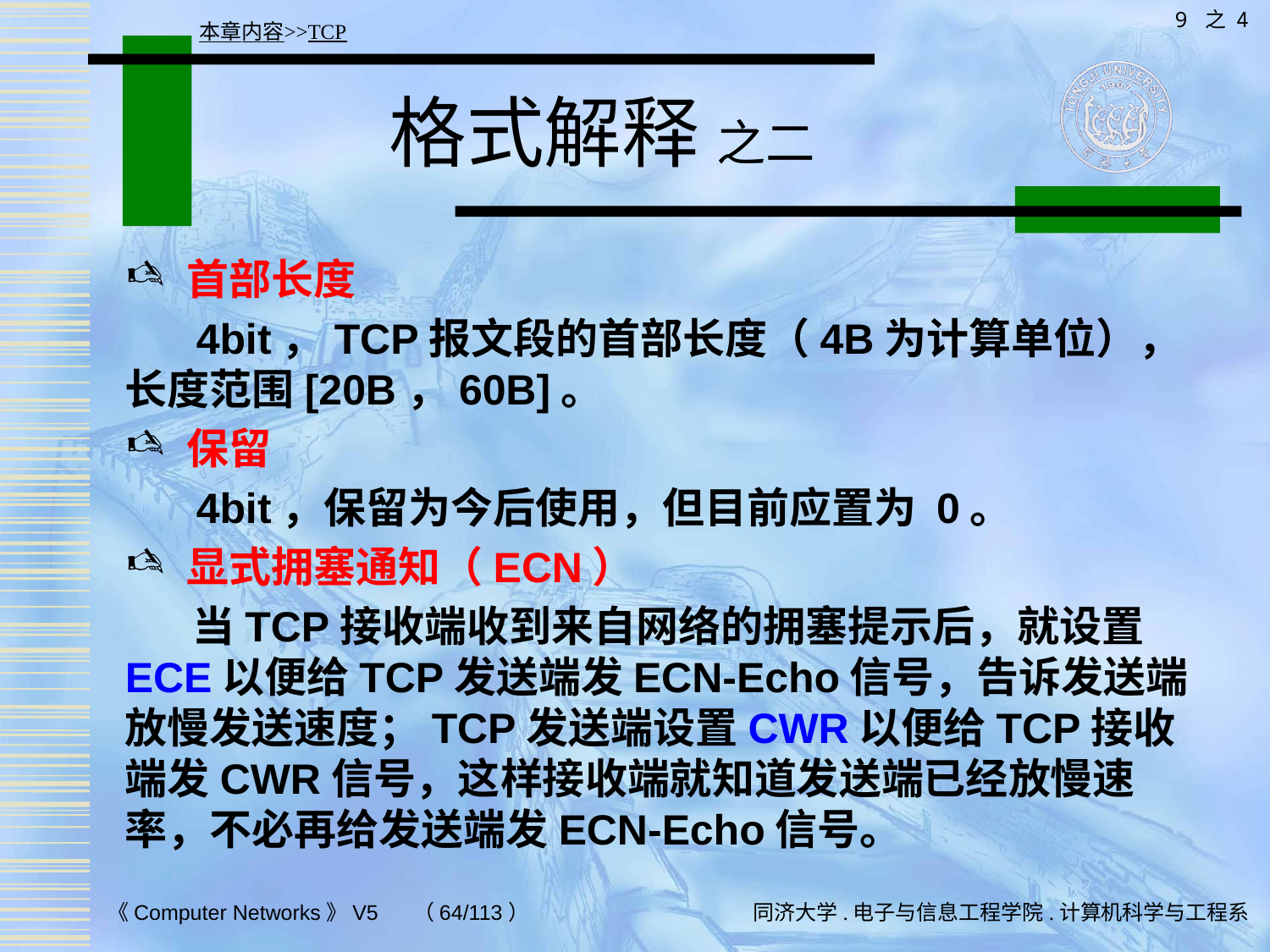

9 之 4
本章内容>>TCP
# 格式解释 之二
首部长度
      4bit，TCP报文段的首部长度（4B为计算单位），长度范围[20B，60B]。
保留
      4bit，保留为今后使用，但目前应置为 0。
显式拥塞通知（ECN）
      当TCP接收端收到来自网络的拥塞提示后，就设置ECE以便给TCP发送端发ECN-Echo信号，告诉发送端放慢发送速度；TCP发送端设置CWR以便给TCP接收端发CWR信号，这样接收端就知道发送端已经放慢速率，不必再给发送端发ECN-Echo信号。